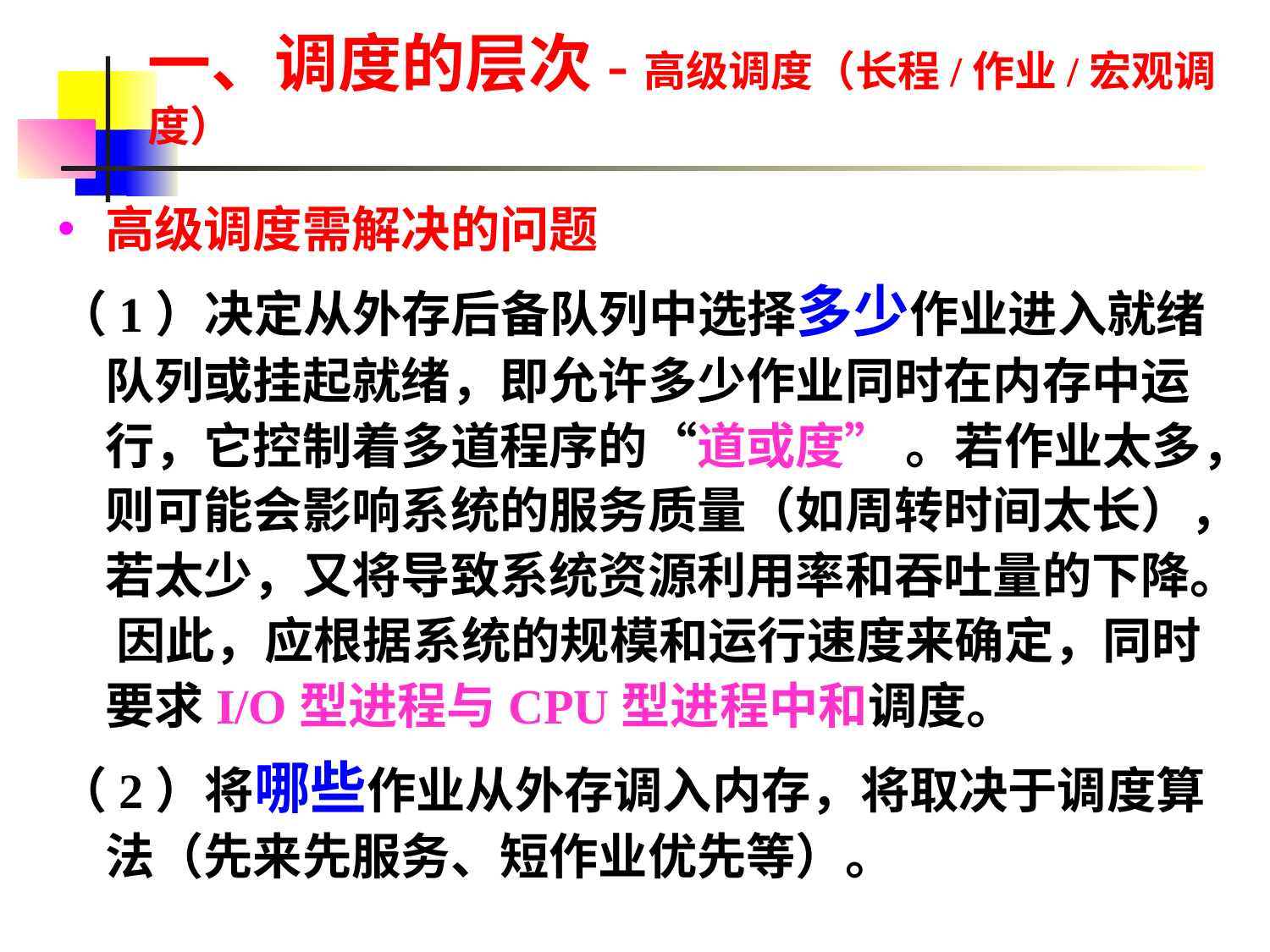

# 一、调度的层次-高级调度（长程/作业/宏观调度）
高级调度需解决的问题
（1）决定从外存后备队列中选择多少作业进入就绪队列或挂起就绪，即允许多少作业同时在内存中运行，它控制着多道程序的“道或度” 。若作业太多，则可能会影响系统的服务质量（如周转时间太长），若太少，又将导致系统资源利用率和吞吐量的下降。 因此，应根据系统的规模和运行速度来确定，同时要求I/O型进程与CPU型进程中和调度。
（2）将哪些作业从外存调入内存，将取决于调度算法（先来先服务、短作业优先等）。